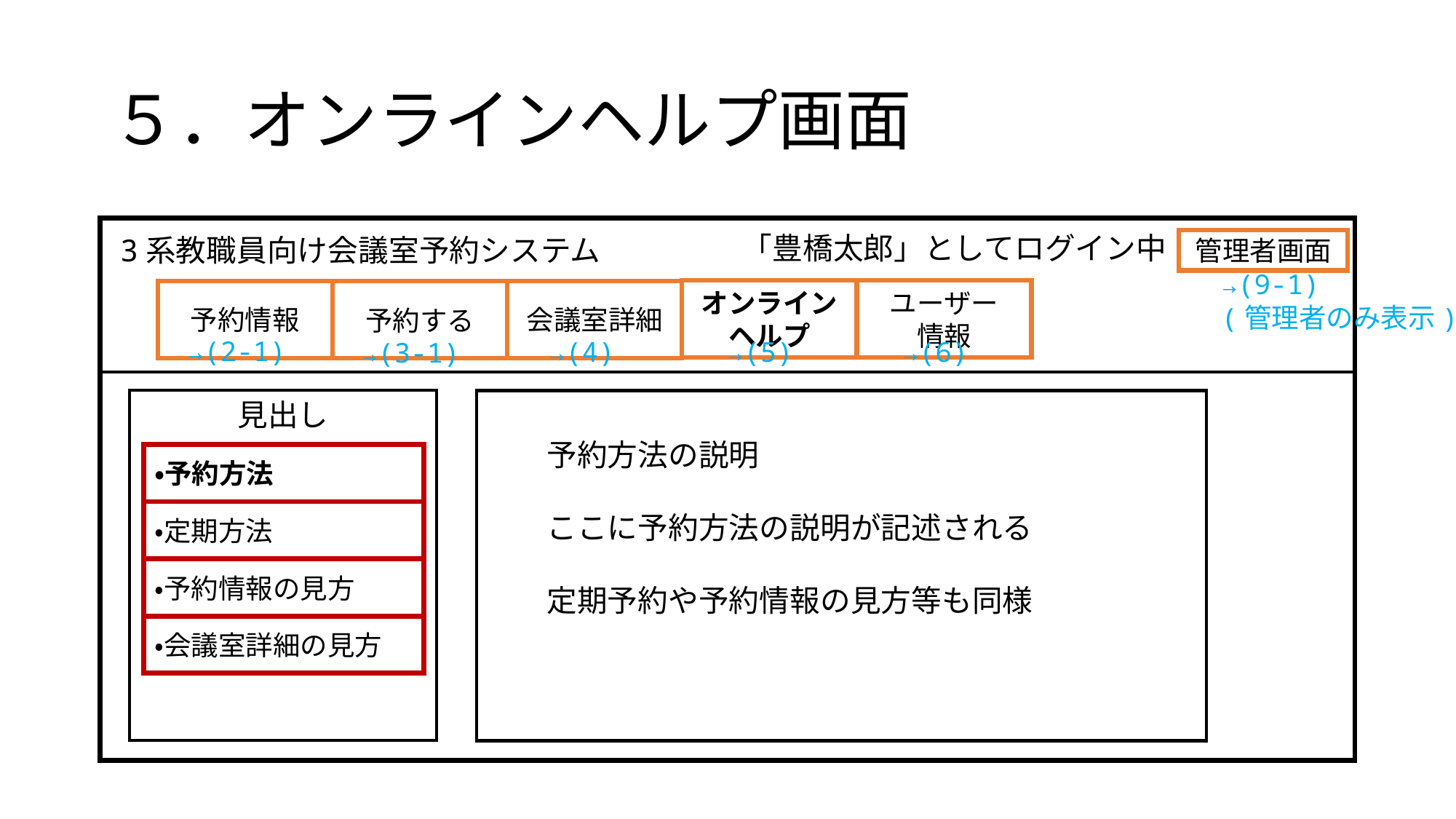

# ５．オンラインヘルプ画面

「豊橋太郎」としてログイン中
3系教職員向け会議室予約システム
管理者画面
→(9-1)
(管理者のみ表示)
ユーザー
情報
オンラインヘルプ
予約情報
会議室詳細
予約する
→(2-1)
→(4)
→(5)
→(6)
→(3-1)

見出し

予約方法の説明

ここに予約方法の説明が記述される

定期予約や予約情報の見方等も同様
・予約方法
・定期方法
・予約情報の見方
・会議室詳細の見方